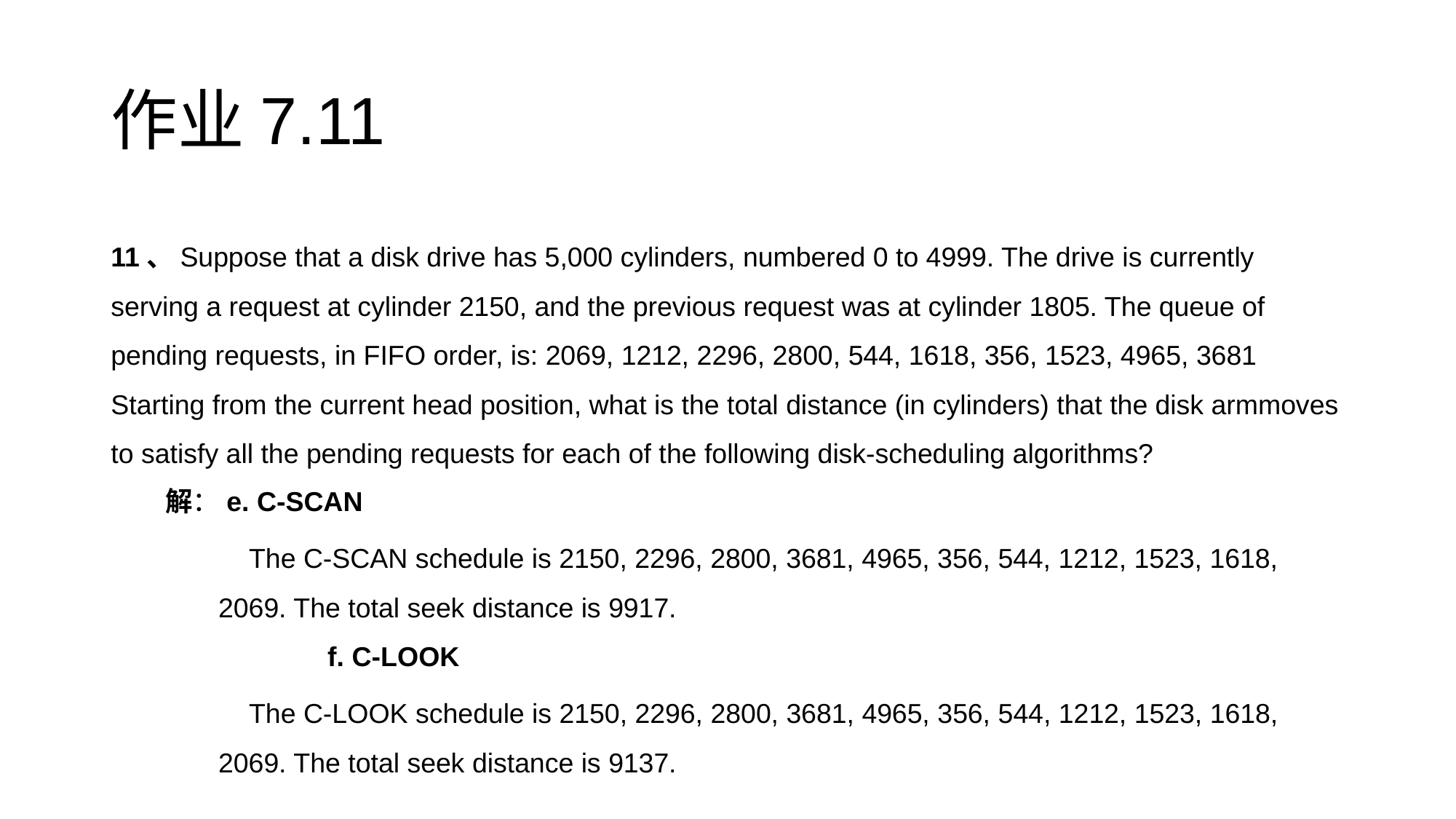

# 作业7.11
11、Suppose that a disk drive has 5,000 cylinders, numbered 0 to 4999. The drive is currently serving a request at cylinder 2150, and the previous request was at cylinder 1805. The queue of pending requests, in FIFO order, is: 2069, 1212, 2296, 2800, 544, 1618, 356, 1523, 4965, 3681 Starting from the current head position, what is the total distance (in cylinders) that the disk armmoves to satisfy all the pending requests for each of the following disk-scheduling algorithms?
解：e. C-SCAN
    The C-SCAN schedule is 2150, 2296, 2800, 3681, 4965, 356, 544, 1212, 1523, 1618, 2069. The total seek distance is 9917.
	f. C-LOOK
    The C-LOOK schedule is 2150, 2296, 2800, 3681, 4965, 356, 544, 1212, 1523, 1618, 2069. The total seek distance is 9137.